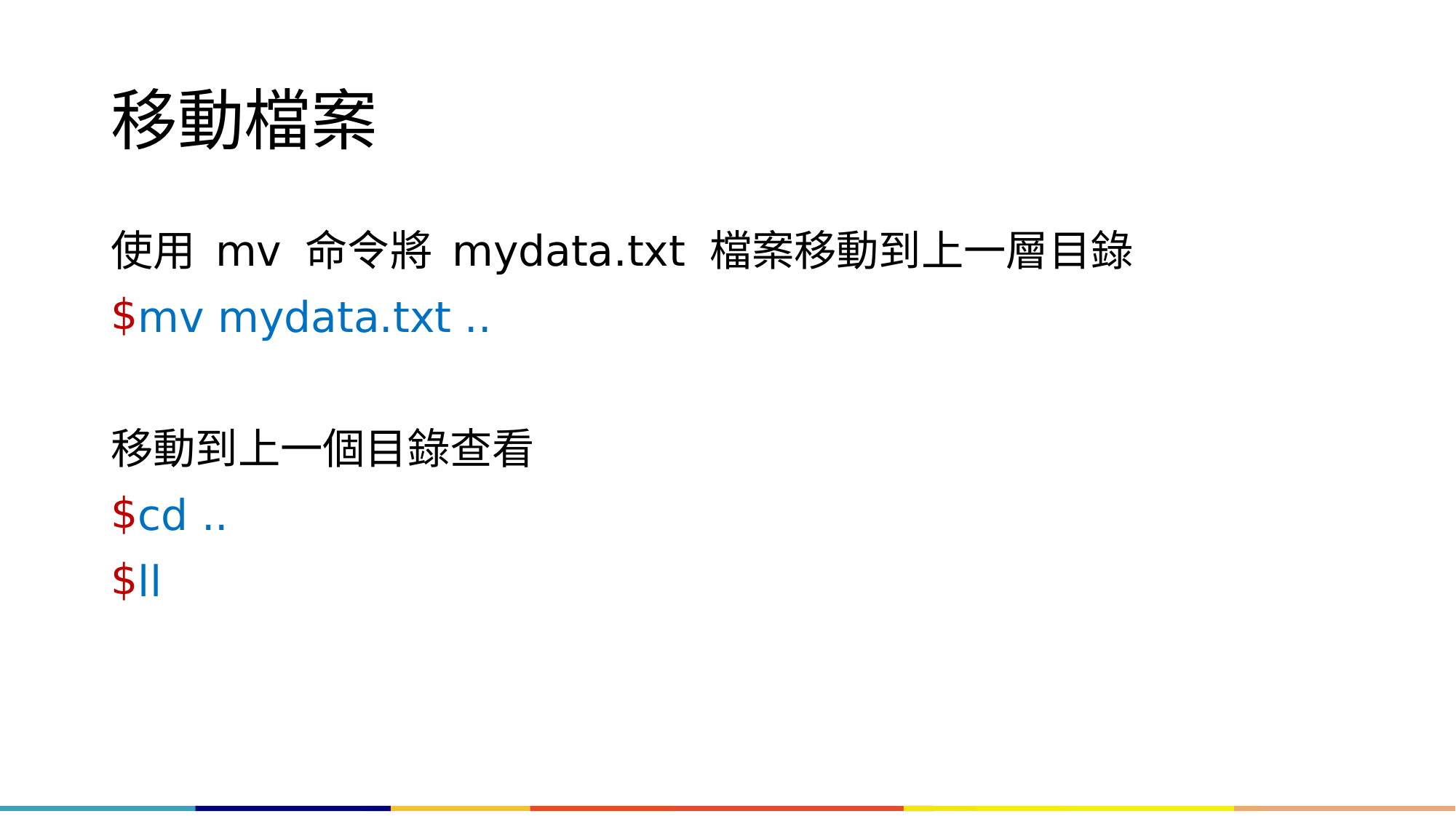

# 移動檔案
使用 mv 命令將 mydata.txt 檔案移動到上一層目錄
mv mydata.txt ..

移動到上一個目錄查看
cd ..
ll